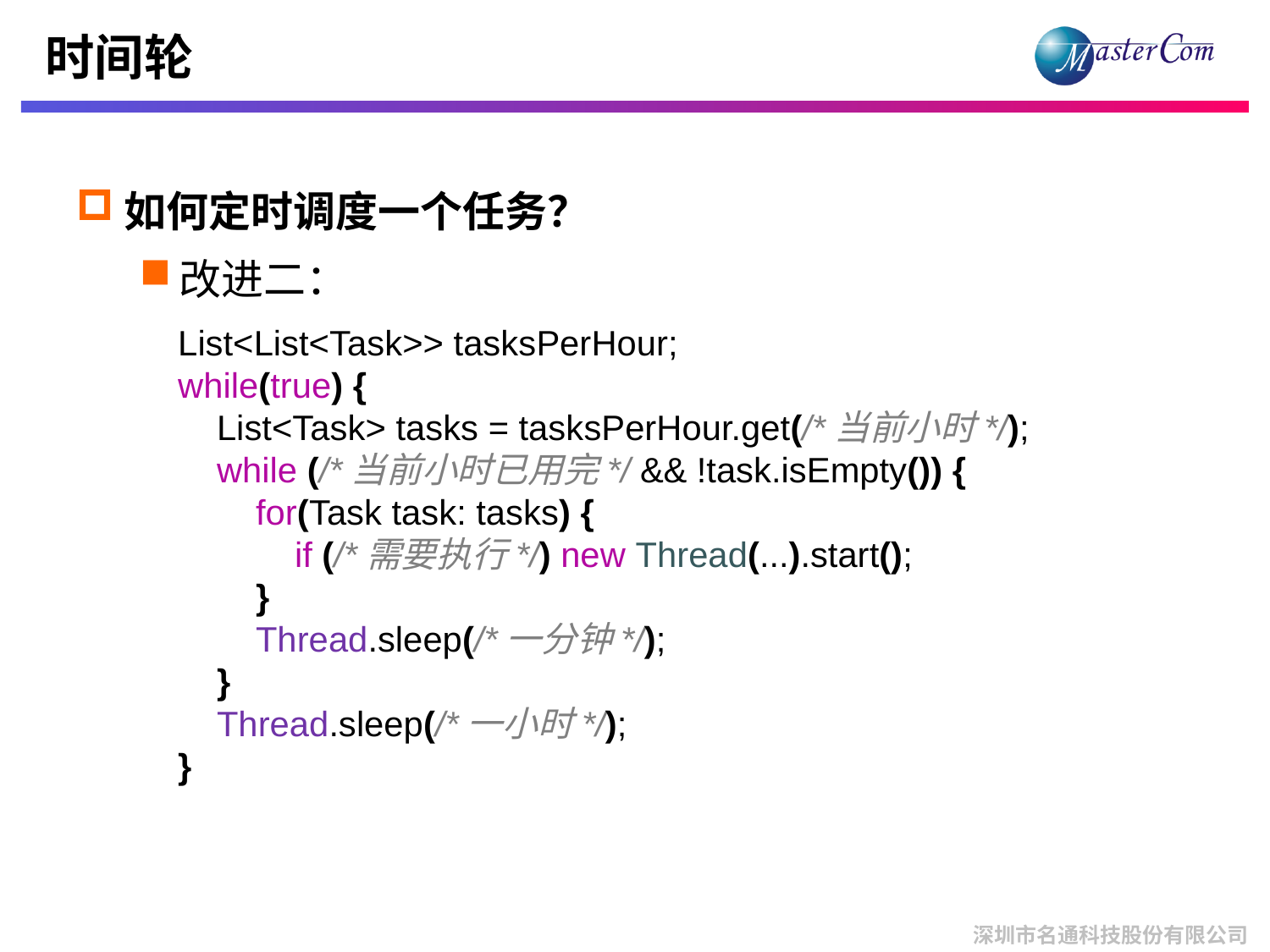

# 时间轮
如何定时调度一个任务？
改进二：
List<List<Task>> tasksPerHour;
while(true) {
    List<Task> tasks = tasksPerHour.get(/*当前小时*/);
    while (/*当前小时已用完*/ && !task.isEmpty()) {
        for(Task task: tasks) {
            if (/*需要执行*/) new Thread(...).start();
        }
        Thread.sleep(/*一分钟*/);
    }
    Thread.sleep(/*一小时*/);
}